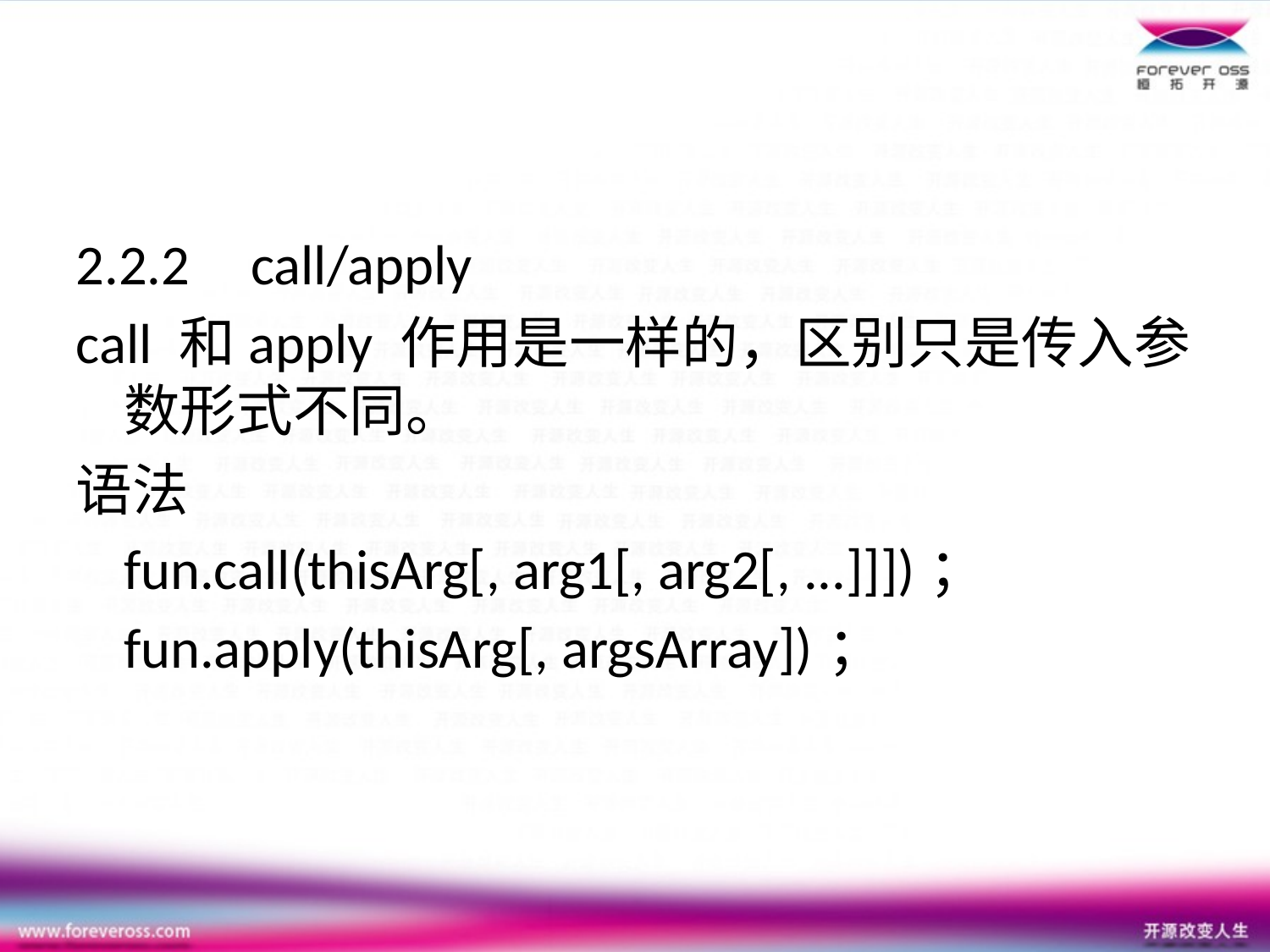

#
2.2.2	call/apply
call 和apply 作用是一样的，区别只是传入参数形式不同。
语法
	fun.call(thisArg[, arg1[, arg2[, ...]]])；
	fun.apply(thisArg[, argsArray])；